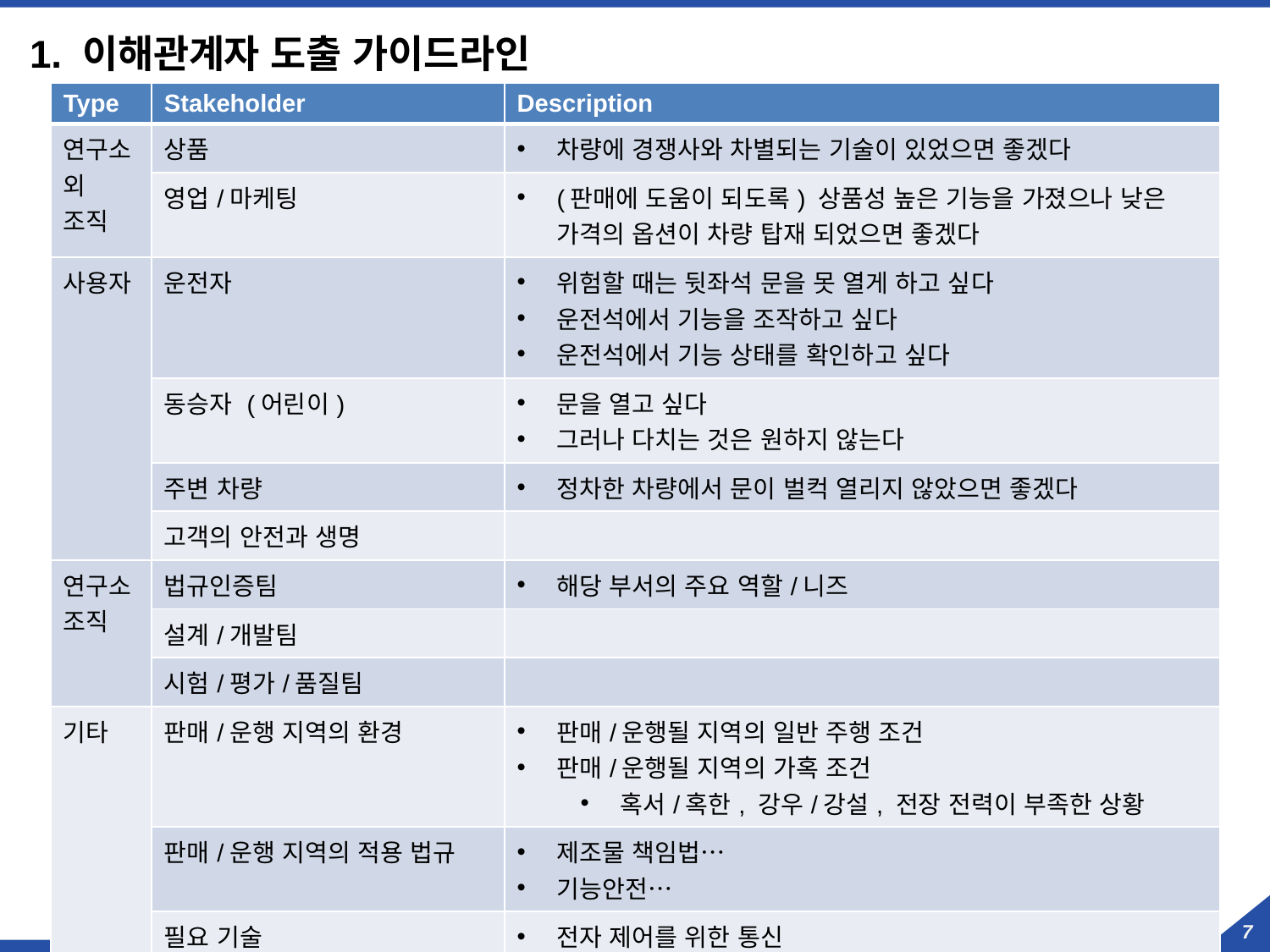

# 1. 이해관계자 도출 가이드라인
| Type | Stakeholder | Description |
| --- | --- | --- |
| 연구소 외 조직 | 상품 | 차량에 경쟁사와 차별되는 기술이 있었으면 좋겠다 |
|  | 영업/마케팅 | (판매에 도움이 되도록) 상품성 높은 기능을 가졌으나 낮은 가격의 옵션이 차량 탑재 되었으면 좋겠다 |
| 사용자 | 운전자 | 위험할 때는 뒷좌석 문을 못 열게 하고 싶다 운전석에서 기능을 조작하고 싶다 운전석에서 기능 상태를 확인하고 싶다 |
|  | 동승자 (어린이) | 문을 열고 싶다 그러나 다치는 것은 원하지 않는다 |
|  | 주변 차량 | 정차한 차량에서 문이 벌컥 열리지 않았으면 좋겠다 |
|  | 고객의 안전과 생명 |  |
| 연구소 조직 | 법규인증팀 | 해당 부서의 주요 역할/니즈 |
|  | 설계/개발팀 |  |
|  | 시험/평가/품질팀 |  |
| 기타 | 판매/운행 지역의 환경 | 판매/운행될 지역의 일반 주행 조건 판매/운행될 지역의 가혹 조건 혹서/혹한, 강우/강설, 전장 전력이 부족한 상황 |
|  | 판매/운행 지역의 적용 법규 | 제조물 책임법… 기능안전… |
|  | 필요 기술 | 전자 제어를 위한 통신 표시등이 내장된 토글 버튼 전자식 도어락 엑츄에이터 자율주행 센서 |
|  | 경쟁사 상품/기술 |  |